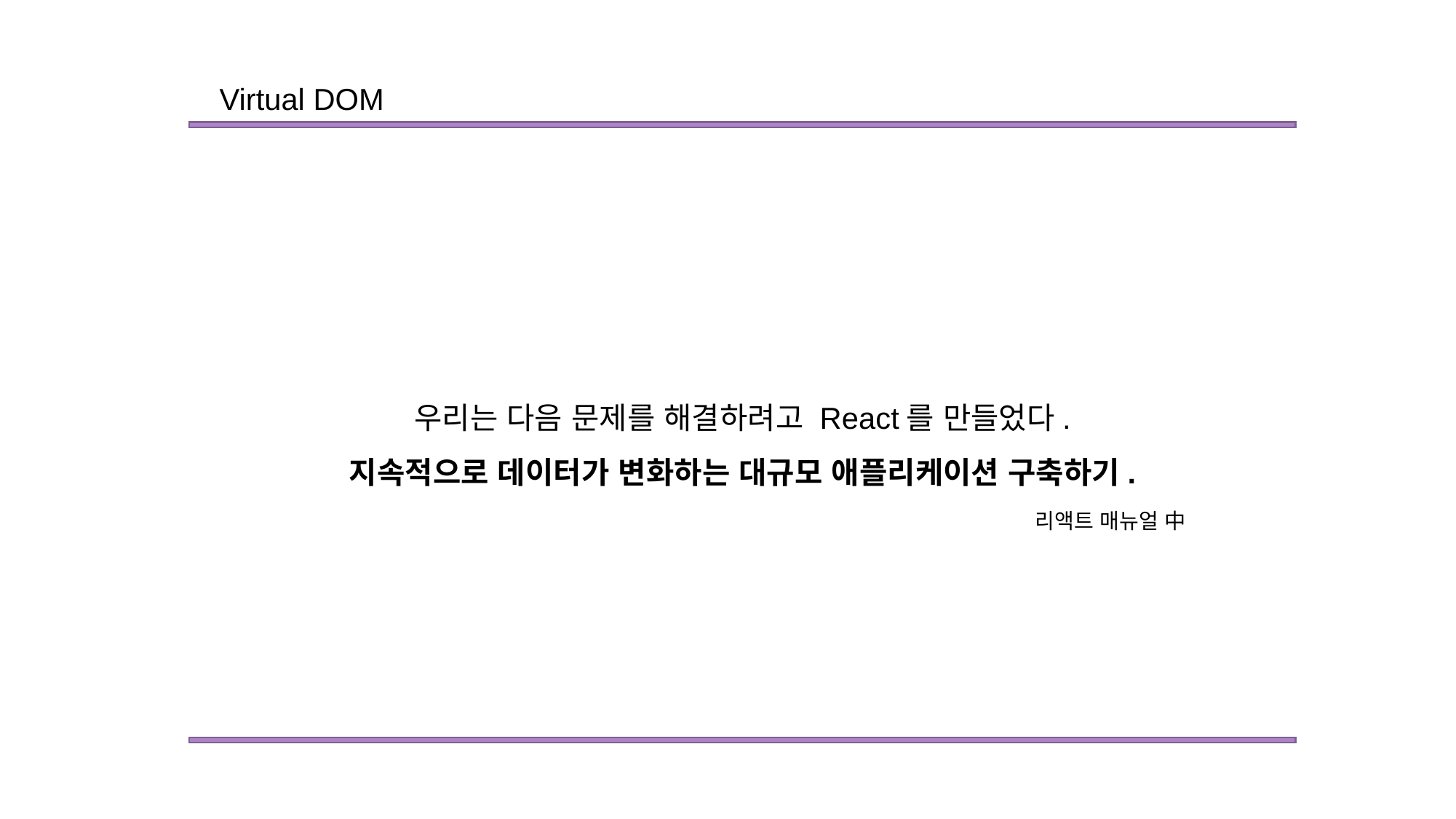

Virtual DOM

우리는 다음 문제를 해결하려고 React를 만들었다.
지속적으로 데이터가 변화하는 대규모 애플리케이션 구축하기.
리액트 매뉴얼 中